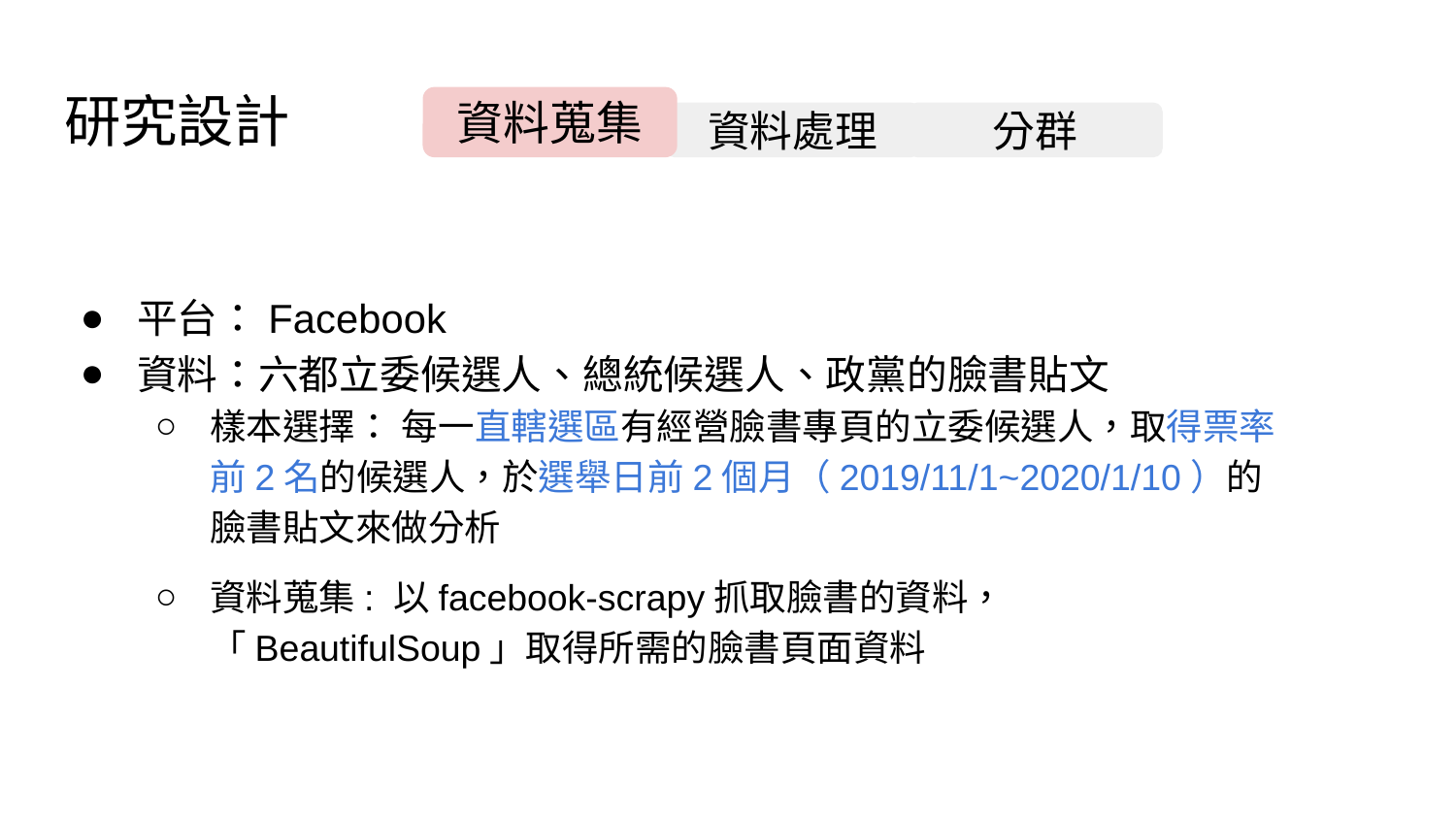

# 研究設計
資料蒐集
資料處理
分群
平台：Facebook
資料：六都立委候選人、總統候選人、政黨的臉書貼文
樣本選擇： 每一直轄選區有經營臉書專頁的立委候選人，取得票率前2名的候選人，於選舉日前2個月（2019/11/1~2020/1/10）的臉書貼文來做分析
資料蒐集: 以facebook-scrapy抓取臉書的資料，「BeautifulSoup」取得所需的臉書頁面資料